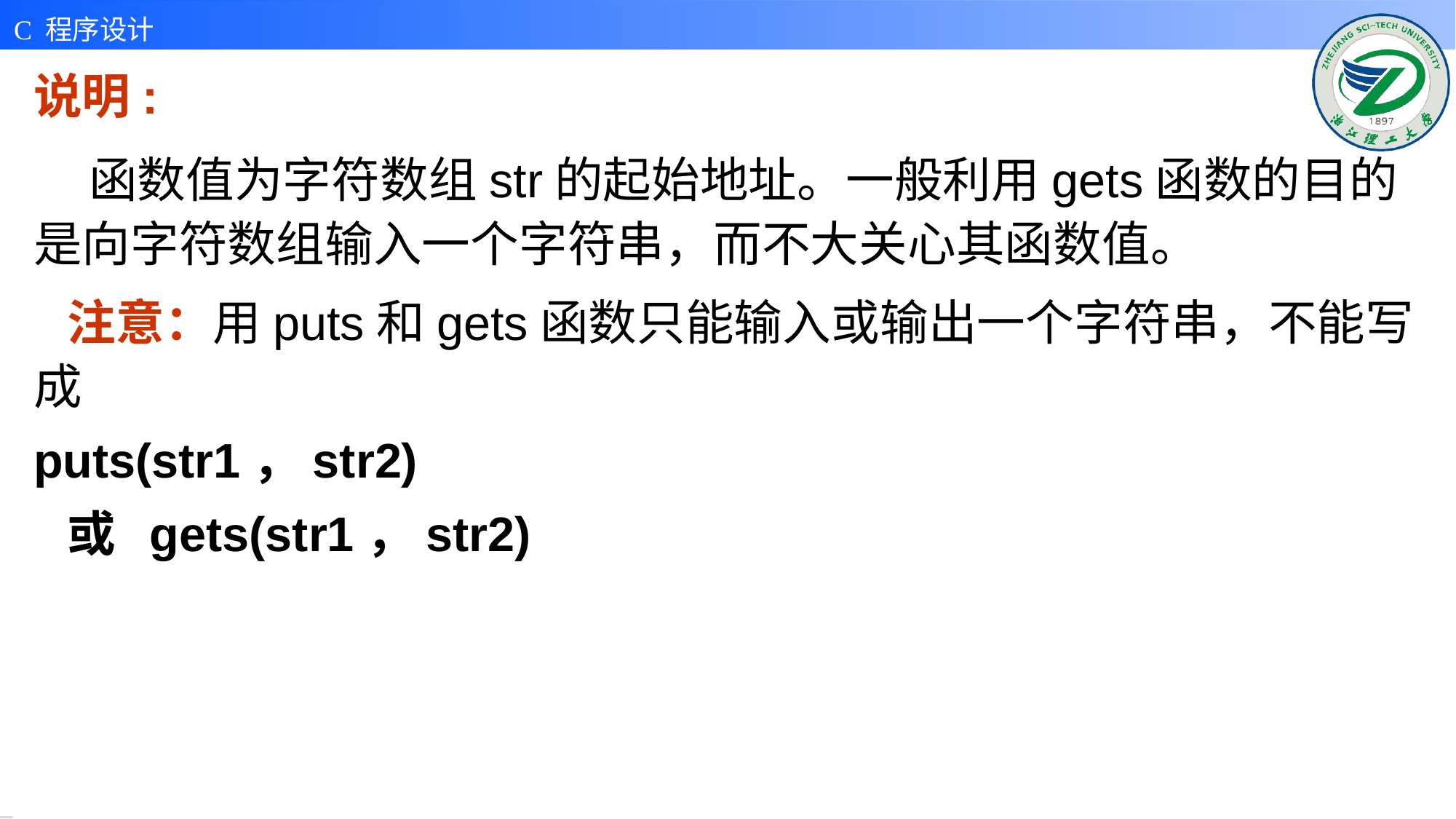

说明:
    函数值为字符数组str的起始地址。一般利用gets函数的目的是向字符数组输入一个字符串，而不大关心其函数值。
  注意：用puts和gets函数只能输入或输出一个字符串，不能写成
puts(str1，str2)
  或  gets(str1，str2)